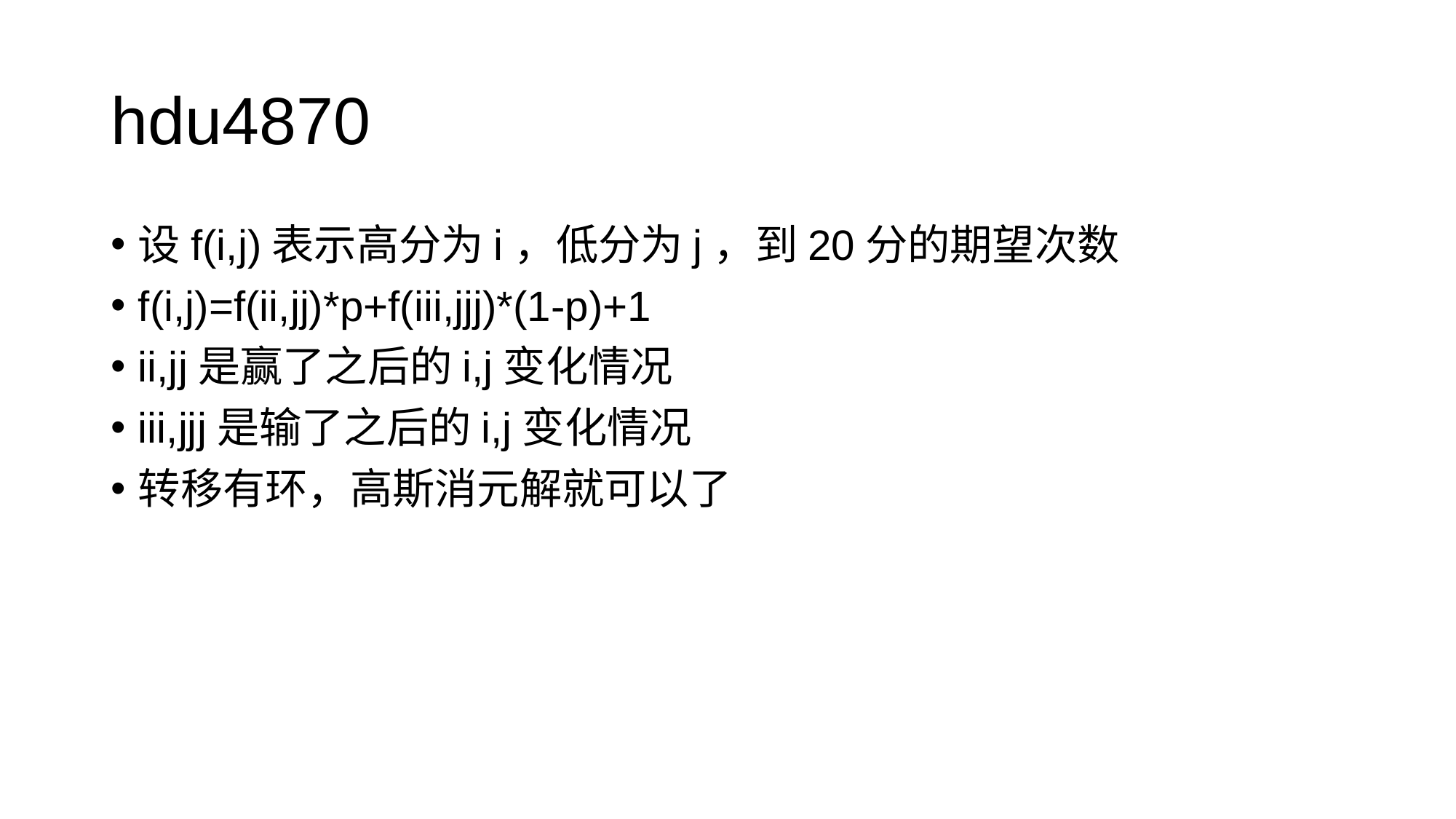

# hdu4870
设f(i,j)表示高分为i，低分为j，到20分的期望次数
f(i,j)=f(ii,jj)*p+f(iii,jjj)*(1-p)+1
ii,jj是赢了之后的i,j变化情况
iii,jjj是输了之后的i,j变化情况
转移有环，高斯消元解就可以了